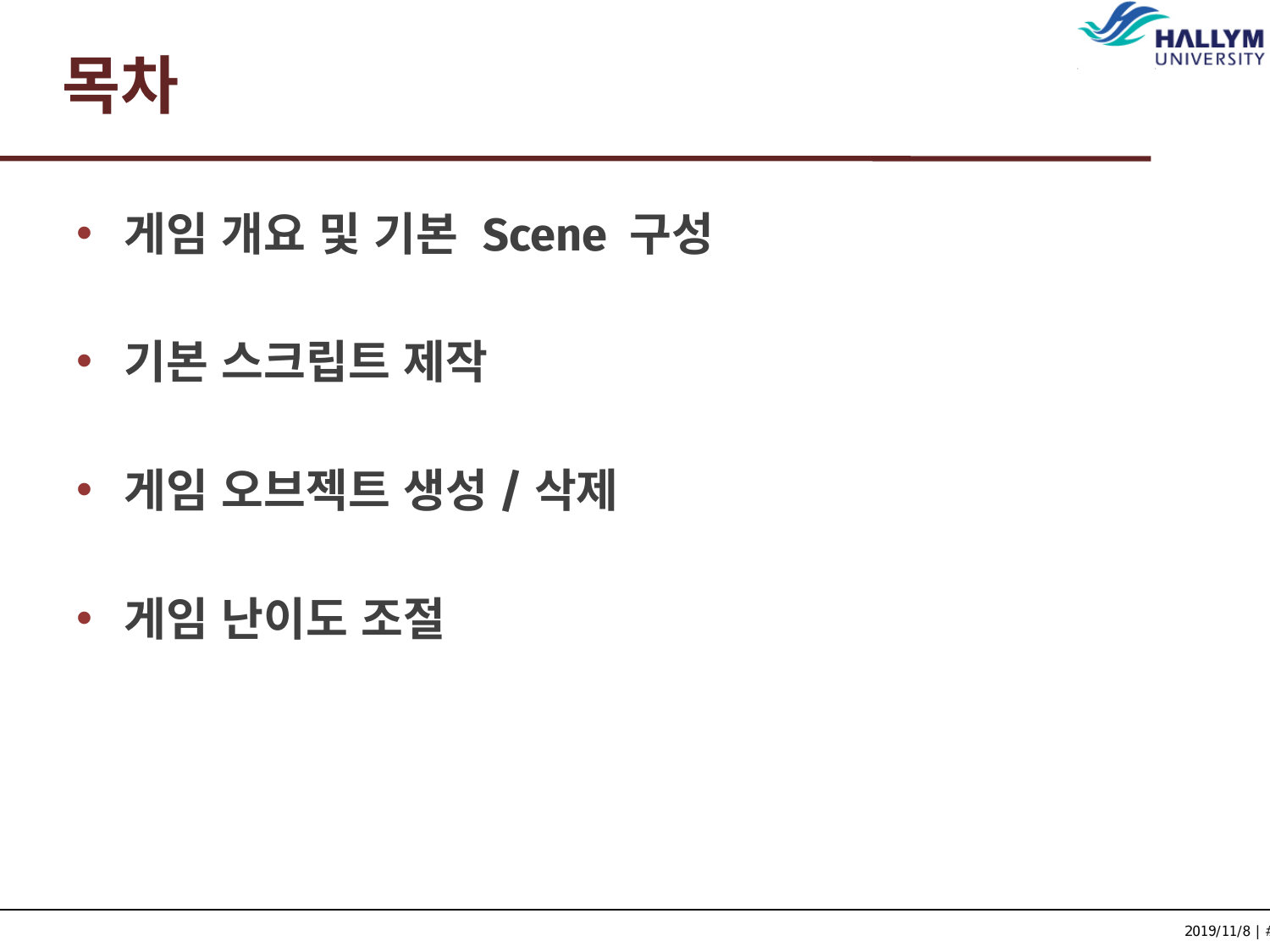

# 목차
게임 개요 및 기본 Scene 구성

기본 스크립트 제작

게임 오브젝트 생성/삭제

게임 난이도 조절